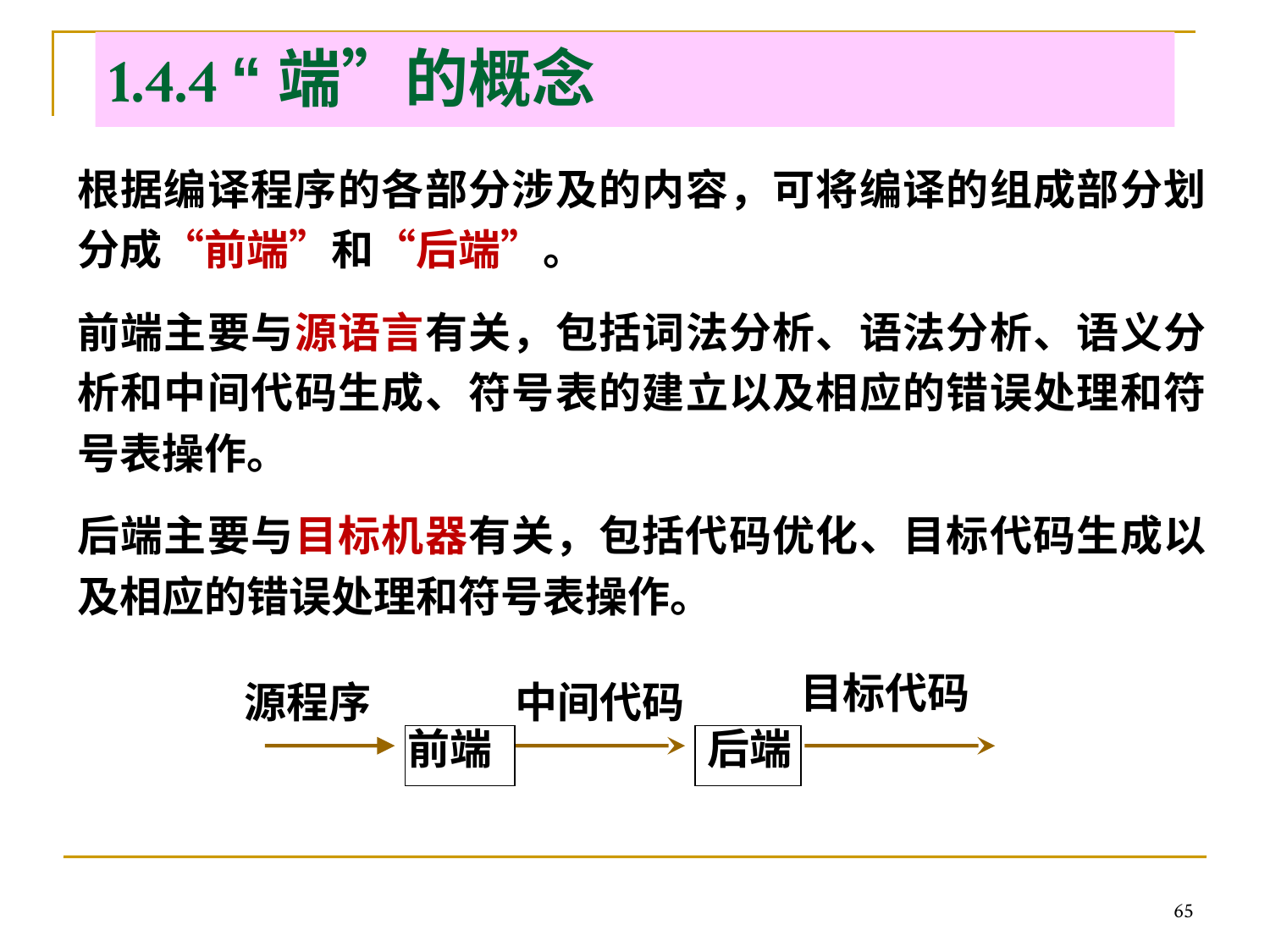

# 1.4.4 “端”的概念
根据编译程序的各部分涉及的内容，可将编译的组成部分划分成“前端”和“后端”。
前端主要与源语言有关，包括词法分析、语法分析、语义分析和中间代码生成、符号表的建立以及相应的错误处理和符号表操作。
后端主要与目标机器有关，包括代码优化、目标代码生成以及相应的错误处理和符号表操作。
目标代码
中间代码
源程序
前端
后端

65